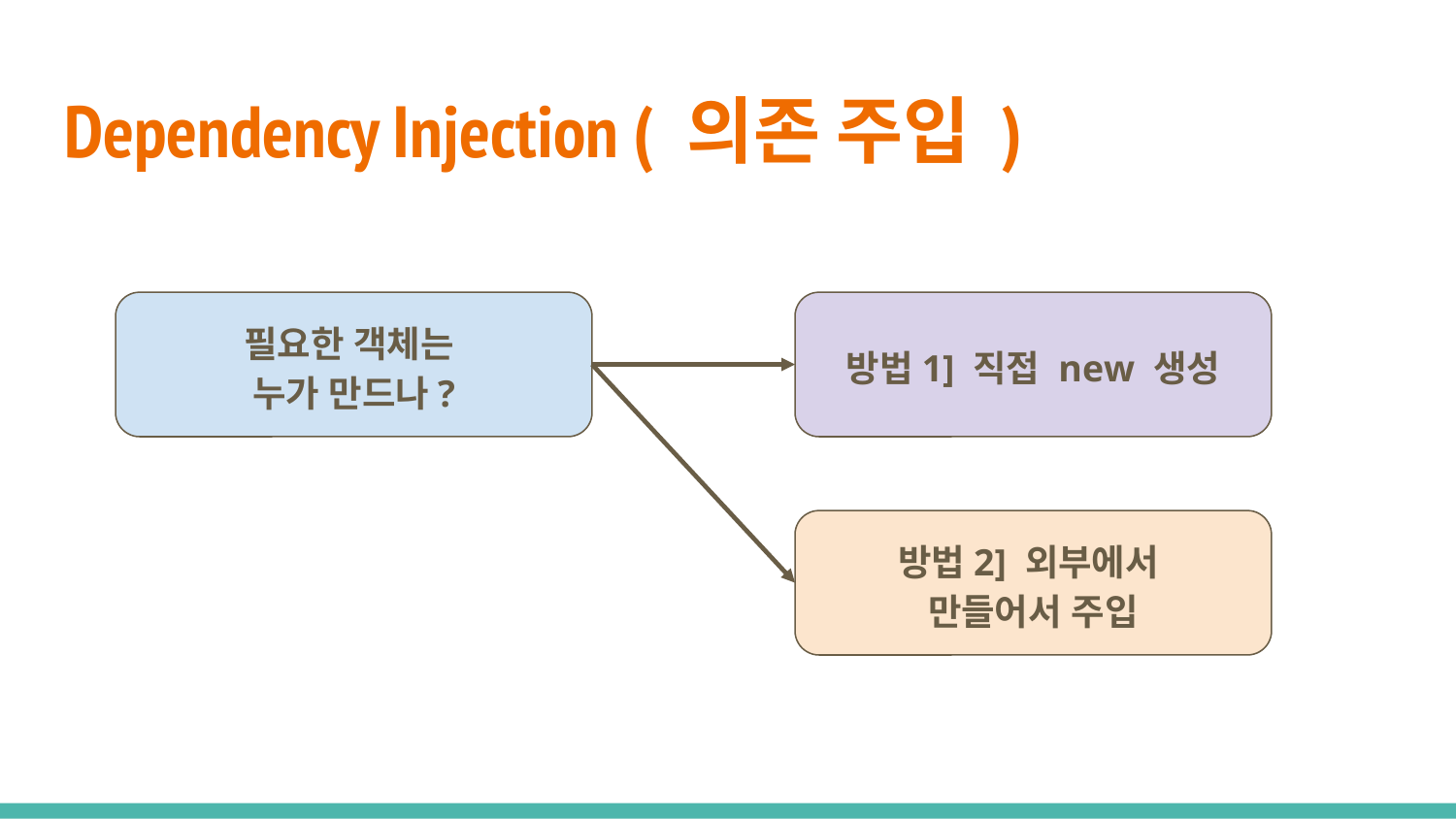

# Dependency Injection ( 의존 주입 )
필요한 객체는
누가 만드나?
방법1] 직접 new 생성
방법2] 외부에서
만들어서 주입